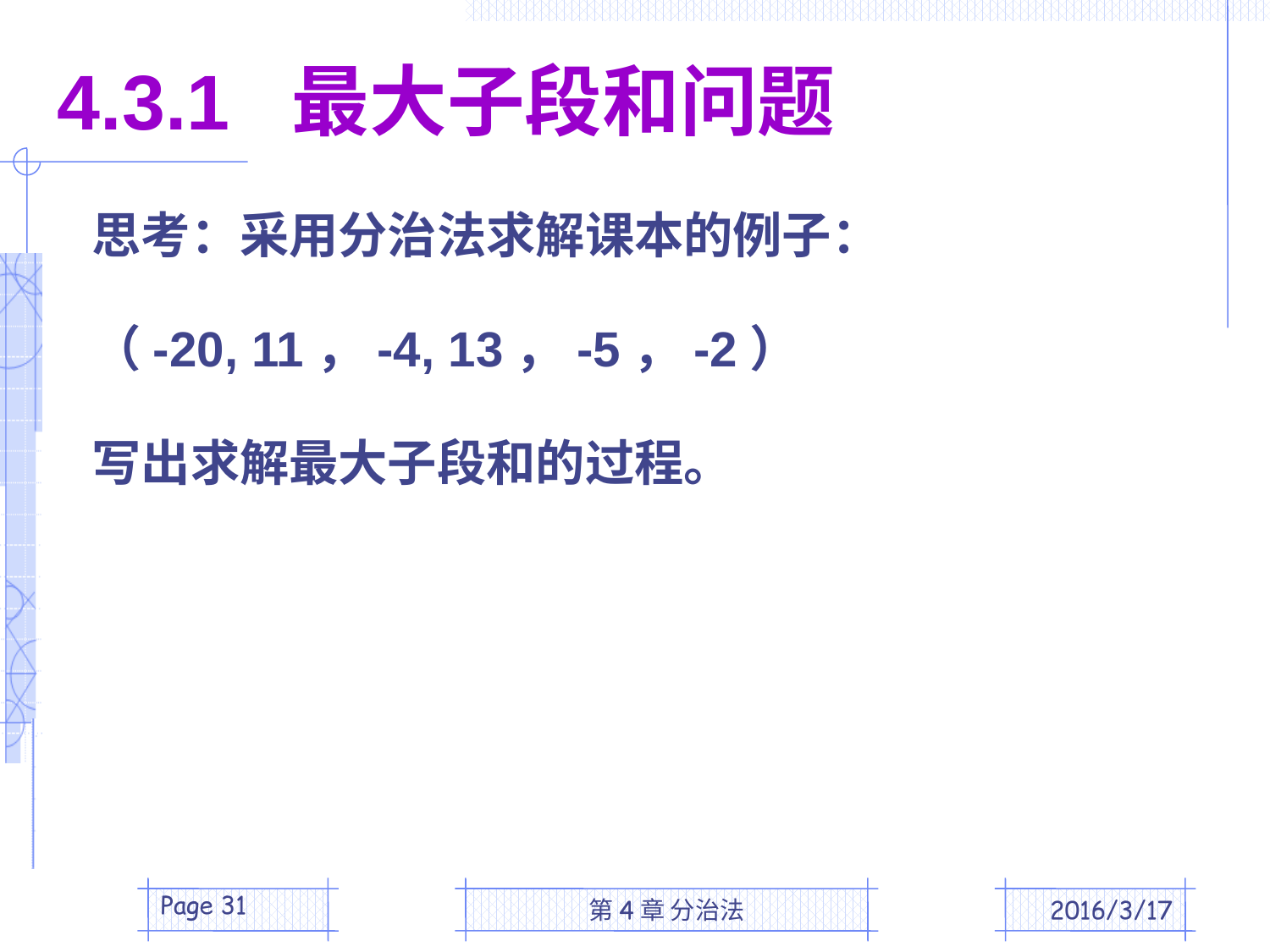

4.3.1  最大子段和问题
思考：采用分治法求解课本的例子：
（-20, 11，-4, 13，-5，-2）
写出求解最大子段和的过程。

Page 31
第4章 分治法
2016/3/17